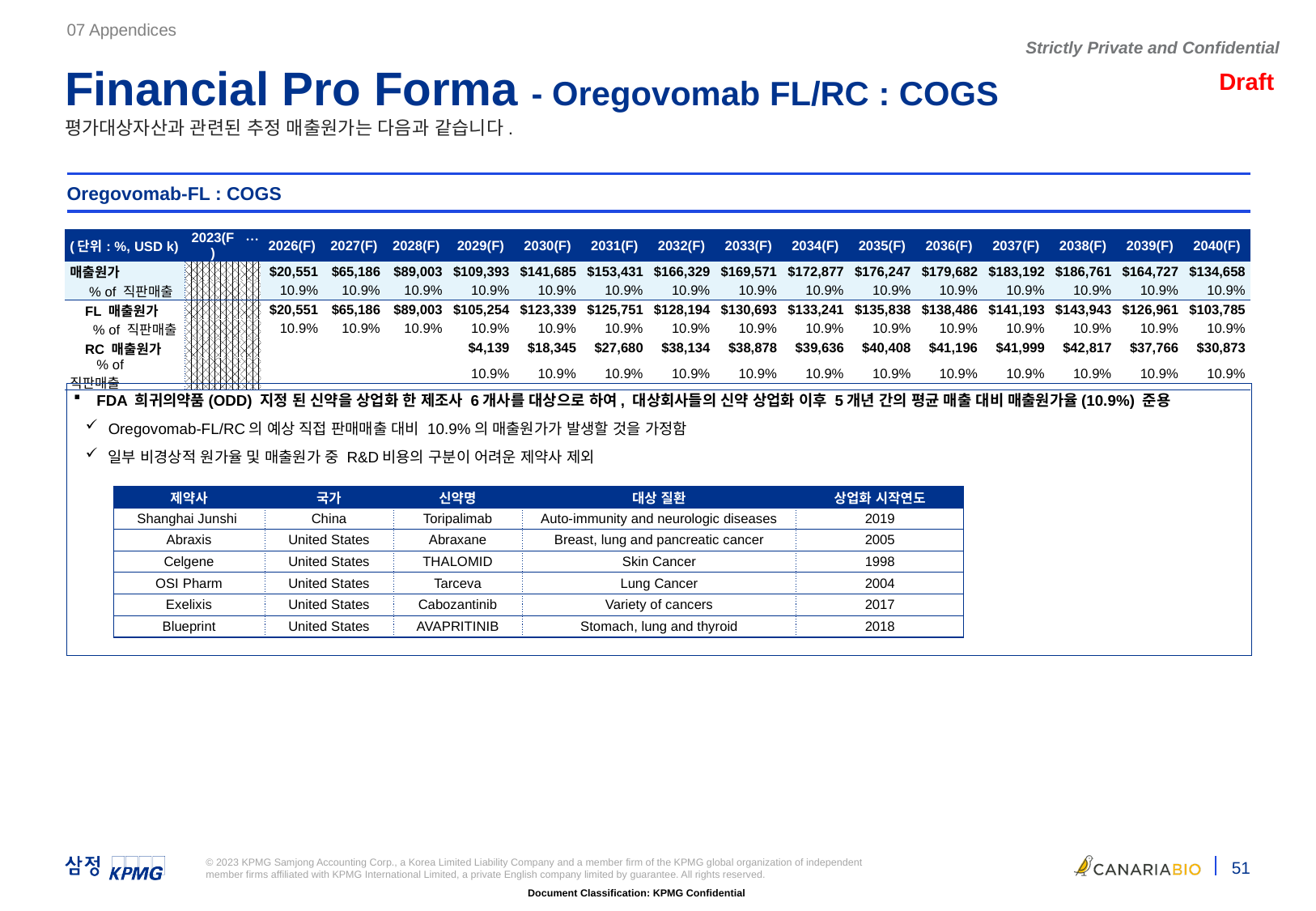

07 Appendices

Financial Pro Forma - Oregovomab FL/RC : COGS
평가대상자산과 관련된 추정 매출원가는 다음과 같습니다.
Oregovomab-FL : COGS
| (단위: %, USD k) | 2023(F) | … | 2026(F) | 2027(F) | 2028(F) | 2029(F) | 2030(F) | 2031(F) | 2032(F) | 2033(F) | 2034(F) | 2035(F) | 2036(F) | 2037(F) | 2038(F) | 2039(F) | 2040(F) |
| --- | --- | --- | --- | --- | --- | --- | --- | --- | --- | --- | --- | --- | --- | --- | --- | --- | --- |
| 매출원가 |  |  | $20,551 | $65,186 | $89,003 | $109,393 | $141,685 | $153,431 | $166,329 | $169,571 | $172,877 | $176,247 | $179,682 | $183,192 | $186,761 | $164,727 | $134,658 |
| % of 직판매출 |  |  | 10.9% | 10.9% | 10.9% | 10.9% | 10.9% | 10.9% | 10.9% | 10.9% | 10.9% | 10.9% | 10.9% | 10.9% | 10.9% | 10.9% | 10.9% |
| FL 매출원가 |  |  | $20,551 | $65,186 | $89,003 | $105,254 | $123,339 | $125,751 | $128,194 | $130,693 | $133,241 | $135,838 | $138,486 | $141,193 | $143,943 | $126,961 | $103,785 |
| % of 직판매출 |  |  | 10.9% | 10.9% | 10.9% | 10.9% | 10.9% | 10.9% | 10.9% | 10.9% | 10.9% | 10.9% | 10.9% | 10.9% | 10.9% | 10.9% | 10.9% |
| RC 매출원가 |  |  |  |  |  | $4,139 | $18,345 | $27,680 | $38,134 | $38,878 | $39,636 | $40,408 | $41,196 | $41,999 | $42,817 | $37,766 | $30,873 |
| % of 직판매출 |  |  |  |  |  | 10.9% | 10.9% | 10.9% | 10.9% | 10.9% | 10.9% | 10.9% | 10.9% | 10.9% | 10.9% | 10.9% | 10.9% |
FDA 희귀의약품(ODD) 지정 된 신약을 상업화 한 제조사 6개사를 대상으로 하여, 대상회사들의 신약 상업화 이후 5개년 간의 평균 매출 대비 매출원가율(10.9%) 준용
Oregovomab-FL/RC의 예상 직접 판매매출 대비 10.9%의 매출원가가 발생할 것을 가정함
일부 비경상적 원가율 및 매출원가 중 R&D비용의 구분이 어려운 제약사 제외
| 제약사 | 국가 | 신약명 | 대상 질환 | 상업화 시작연도 |
| --- | --- | --- | --- | --- |
| Shanghai Junshi | China | Toripalimab | Auto-immunity and neurologic diseases | 2019 |
| Abraxis | United States | Abraxane | Breast, lung and pancreatic cancer | 2005 |
| Celgene | United States | THALOMID | Skin Cancer | 1998 |
| OSI Pharm | United States | Tarceva | Lung Cancer | 2004 |
| Exelixis | United States | Cabozantinib | Variety of cancers | 2017 |
| Blueprint | United States | AVAPRITINIB | Stomach, lung and thyroid | 2018 |